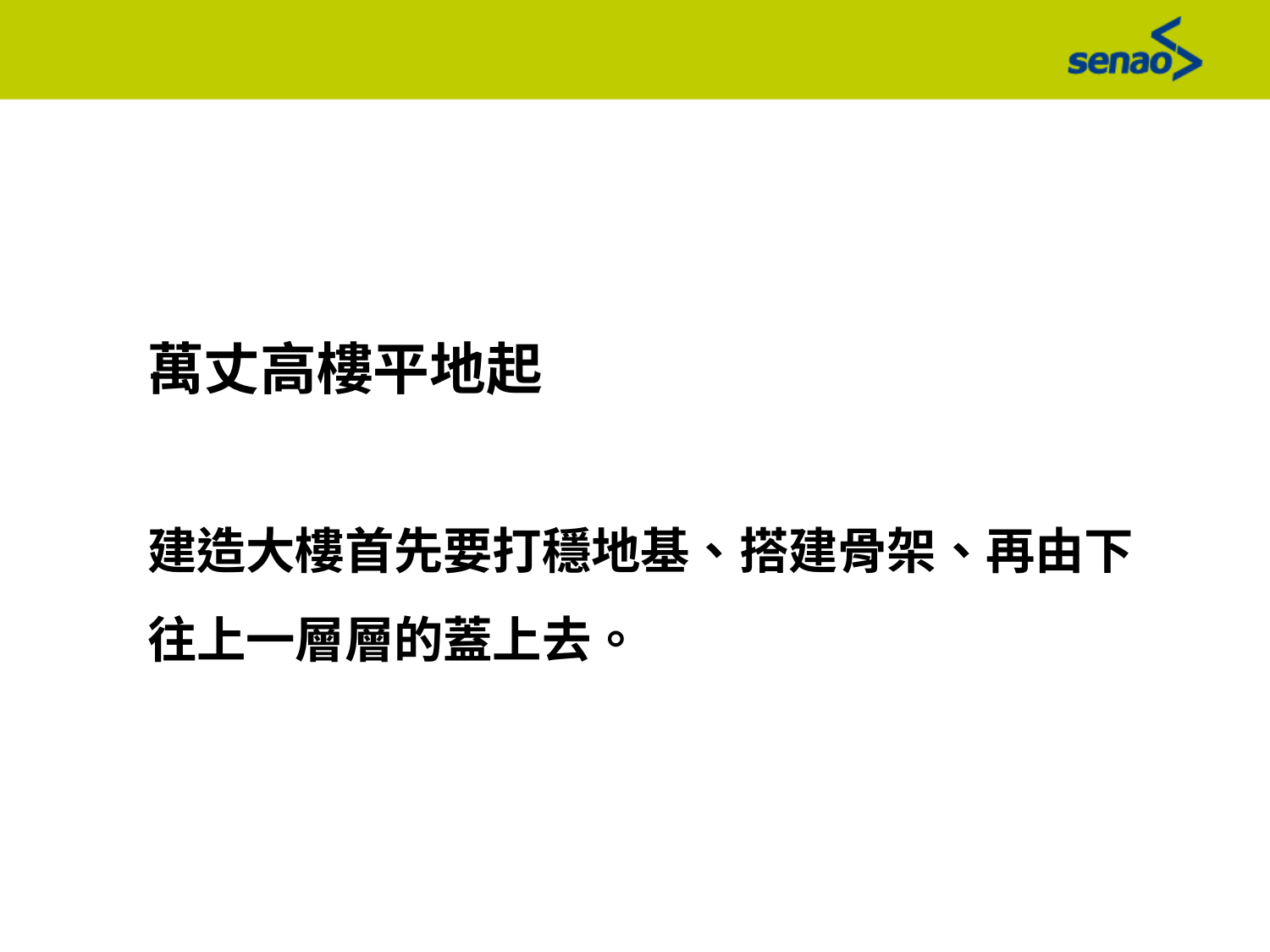

萬丈高樓平地起

建造大樓首先要打穩地基、搭建骨架、再由下往上一層層的蓋上去。